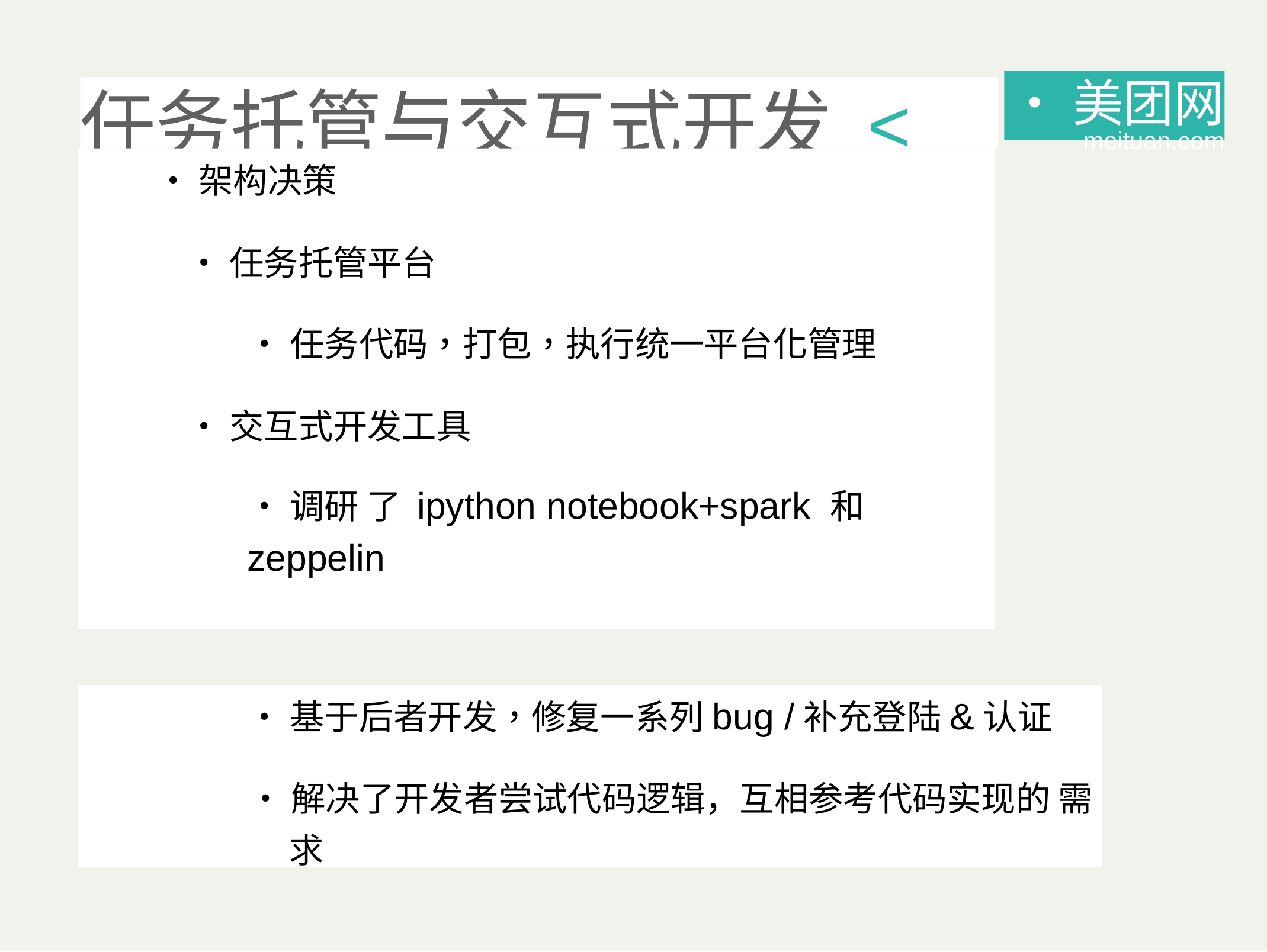

•美团网
meituan.com
任务托管与交互式开发 <
•架构决策
•任务托管平台
•任务代码，打包，执行统一平台化管理
•交互式开发工具
•调研 了 ipython notebook+spark 和 zeppelin
•基于后者开发，修复一系列bug /补充登陆&认证
•解决了开发者尝试代码逻辑，互相参考代码实现的 需求